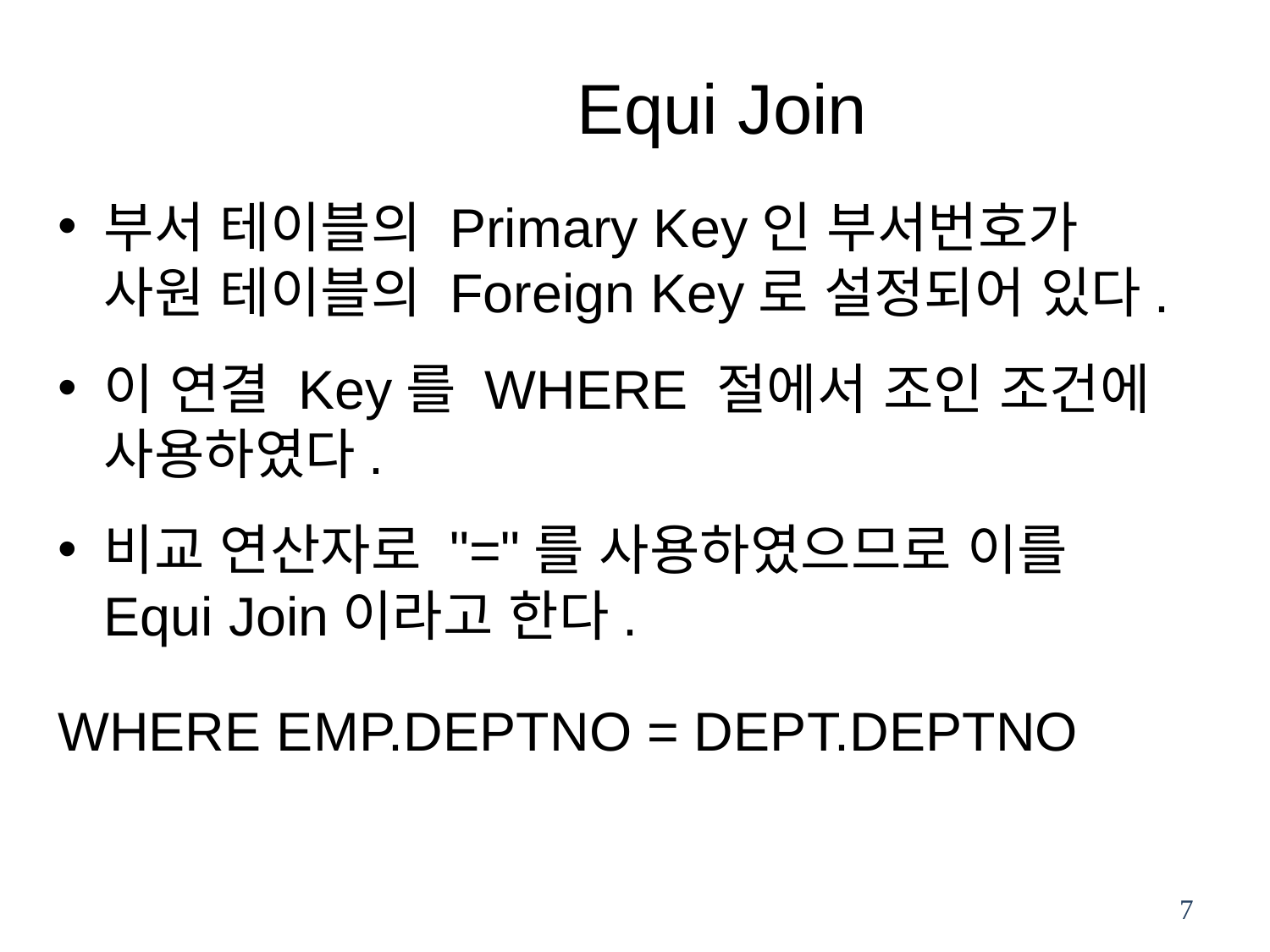

# Equi Join
부서 테이블의 Primary Key인 부서번호가 사원 테이블의 Foreign Key로 설정되어 있다.

이 연결 Key를 WHERE 절에서 조인 조건에 사용하였다.

비교 연산자로 "="를 사용하였으므로 이를 Equi Join이라고 한다.

WHERE EMP.DEPTNO = DEPT.DEPTNO

7